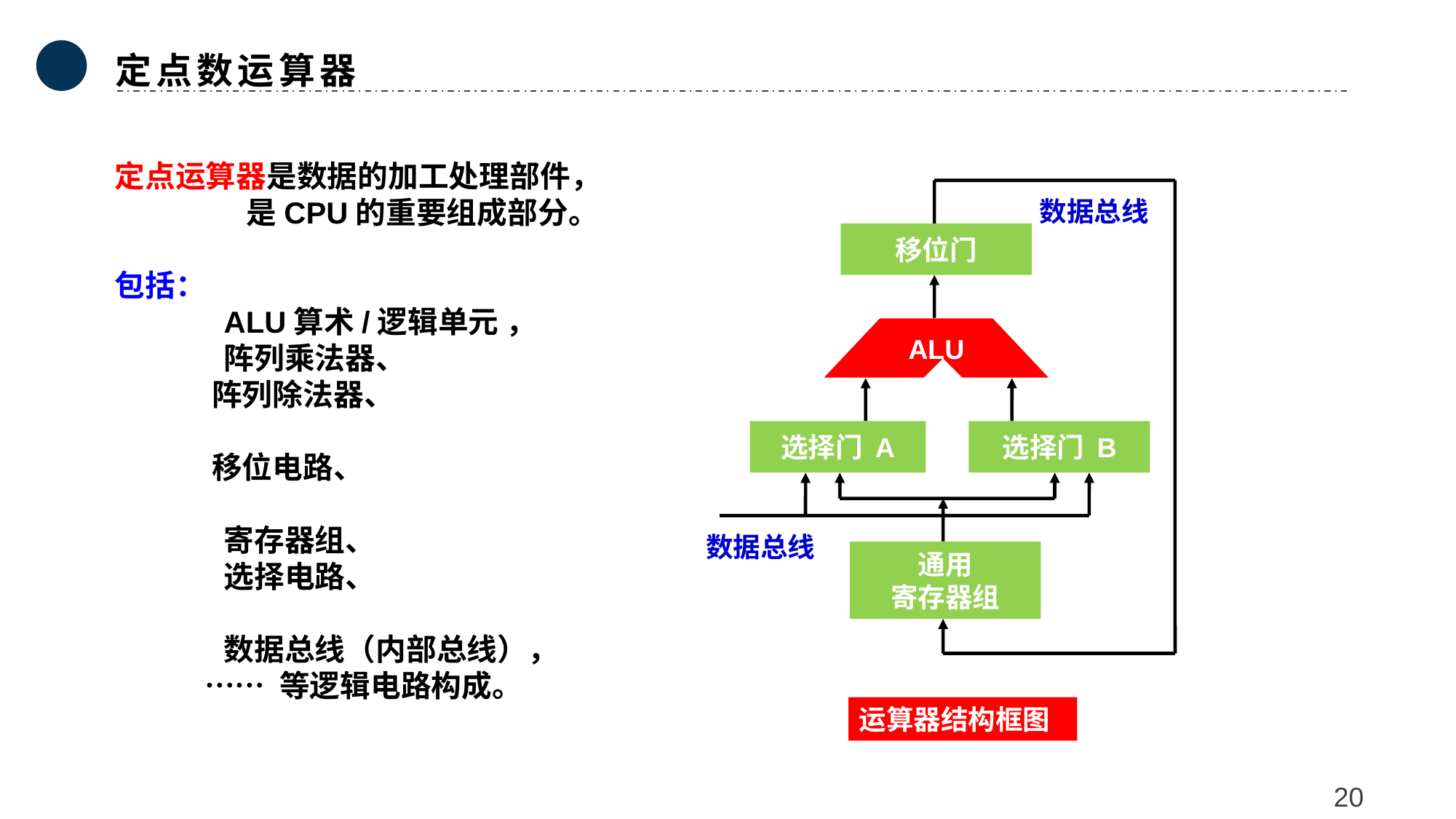

定点数运算器

定点运算器是数据的加工处理部件，
                  是CPU的重要组成部分。

包括：
	ALU算术/逻辑单元 ，
	阵列乘法器、
             阵列除法器、

             移位电路、

	寄存器组、
	选择电路、

	数据总线（内部总线），
             …… 等逻辑电路构成。

数据总线
移位门

ALU

选择门 A
选择门 B

数据总线
通用
寄存器组

运算器结构框图